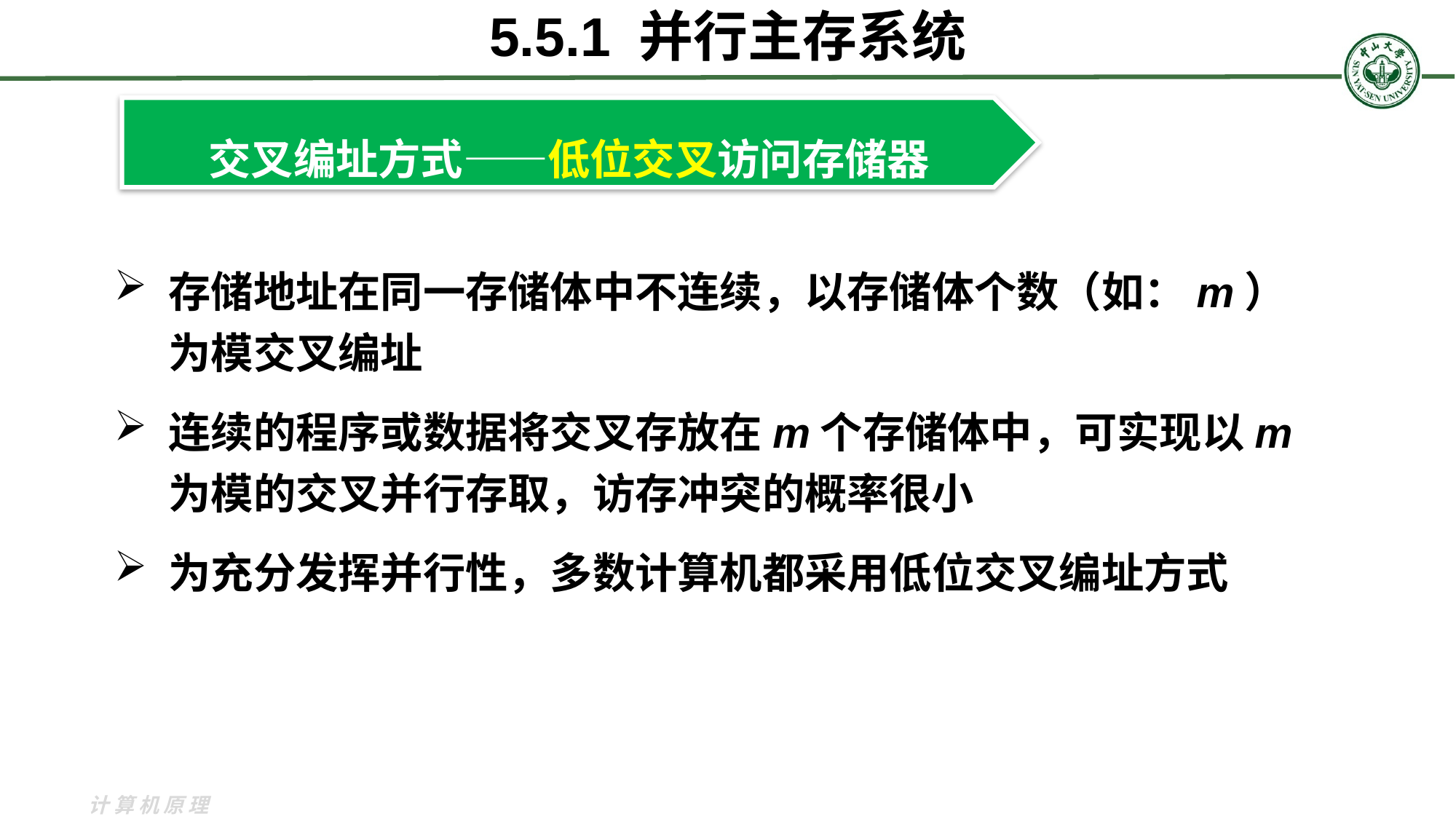

5.5.1 并行主存系统
交叉编址方式——低位交叉访问存储器
存储地址在同一存储体中不连续，以存储体个数（如：m）为模交叉编址
连续的程序或数据将交叉存放在m个存储体中，可实现以m为模的交叉并行存取，访存冲突的概率很小
为充分发挥并行性，多数计算机都采用低位交叉编址方式